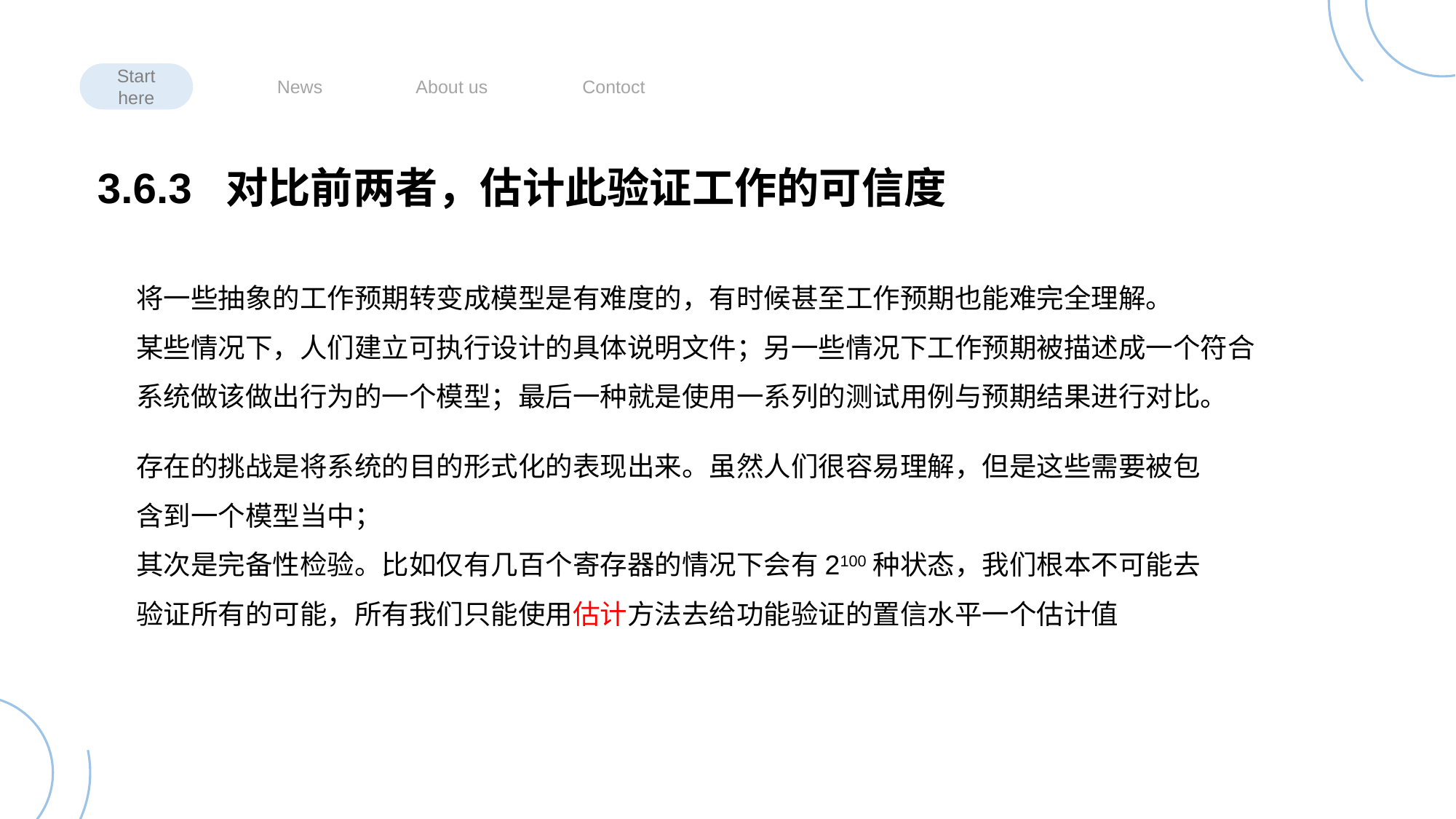

Start here
News
About us
Contoct
3.6.3  对比前两者，估计此验证工作的可信度
将一些抽象的工作预期转变成模型是有难度的，有时候甚至工作预期也能难完全理解。
某些情况下，人们建立可执行设计的具体说明文件；另一些情况下工作预期被描述成一个符合系统做该做出行为的一个模型；最后一种就是使用一系列的测试用例与预期结果进行对比。
存在的挑战是将系统的目的形式化的表现出来。虽然人们很容易理解，但是这些需要被包含到一个模型当中；
其次是完备性检验。比如仅有几百个寄存器的情况下会有2100种状态，我们根本不可能去验证所有的可能，所有我们只能使用估计方法去给功能验证的置信水平一个估计值